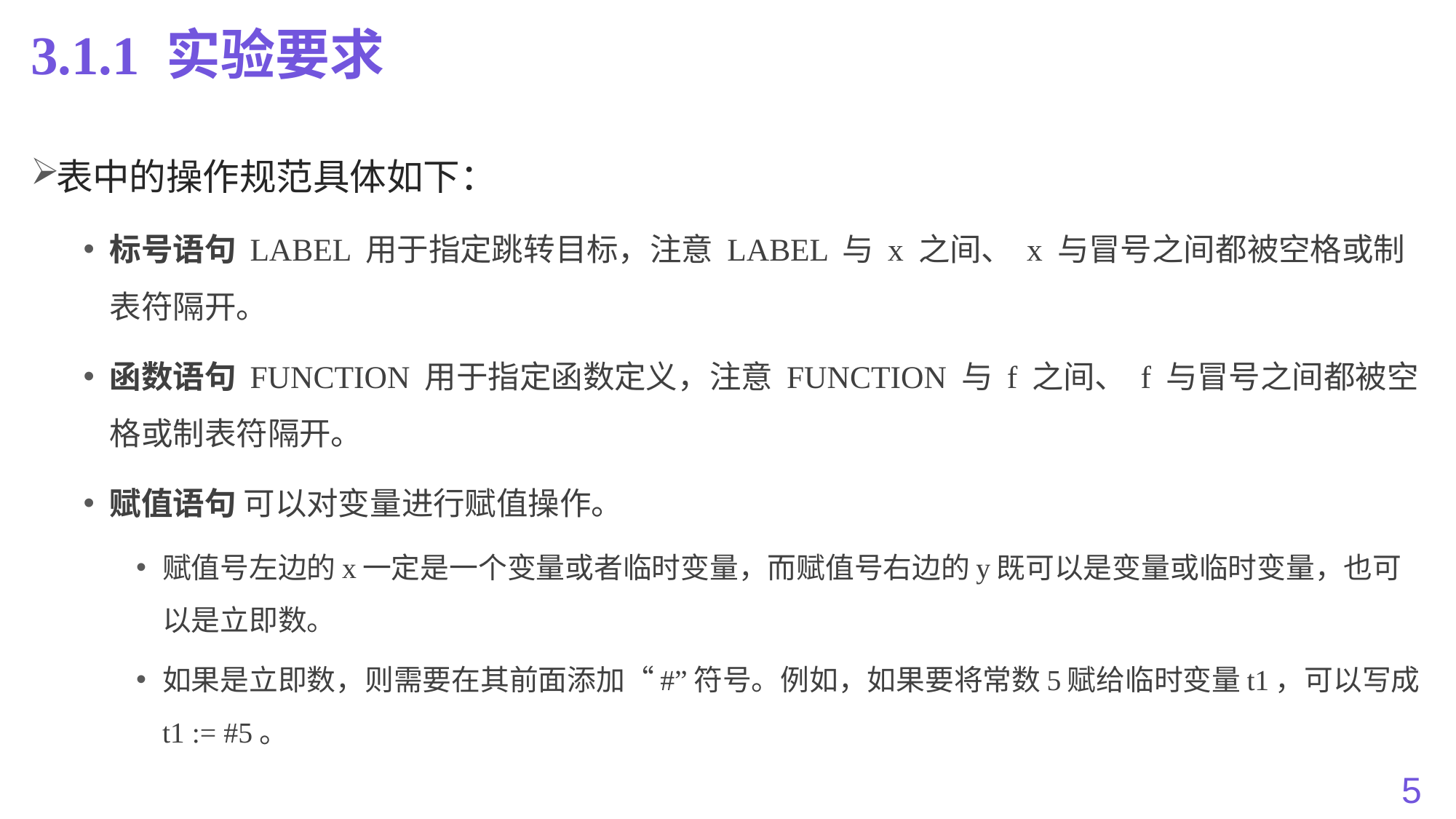

# 3.1.1 实验要求
表中的操作规范具体如下：
标号语句 LABEL 用于指定跳转目标，注意 LABEL 与 x 之间、 x 与冒号之间都被空格或制表符隔开。
函数语句 FUNCTION 用于指定函数定义，注意 FUNCTION 与 f 之间、 f 与冒号之间都被空格或制表符隔开。
赋值语句 可以对变量进行赋值操作。
赋值号左边的x一定是一个变量或者临时变量，而赋值号右边的y既可以是变量或临时变量，也可以是立即数。
如果是立即数，则需要在其前面添加“#”符号。例如，如果要将常数5赋给临时变量t1，可以写成t1 := #5。

5